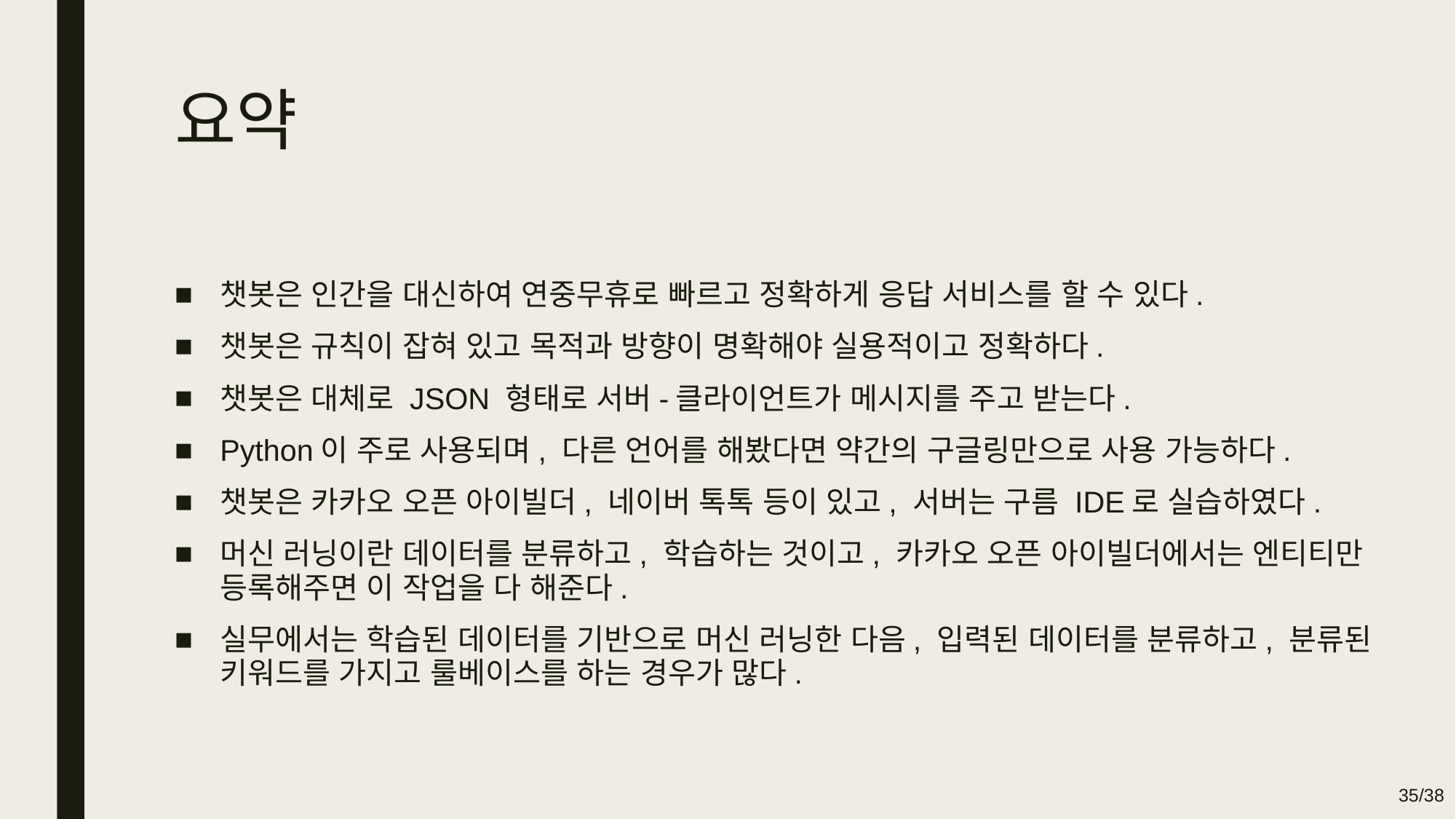

# 요약
챗봇은 인간을 대신하여 연중무휴로 빠르고 정확하게 응답 서비스를 할 수 있다.
챗봇은 규칙이 잡혀 있고 목적과 방향이 명확해야 실용적이고 정확하다.
챗봇은 대체로 JSON 형태로 서버-클라이언트가 메시지를 주고 받는다.
Python이 주로 사용되며, 다른 언어를 해봤다면 약간의 구글링만으로 사용 가능하다.
챗봇은 카카오 오픈 아이빌더, 네이버 톡톡 등이 있고, 서버는 구름 IDE로 실습하였다.
머신 러닝이란 데이터를 분류하고, 학습하는 것이고, 카카오 오픈 아이빌더에서는 엔티티만 등록해주면 이 작업을 다 해준다.
실무에서는 학습된 데이터를 기반으로 머신 러닝한 다음, 입력된 데이터를 분류하고, 분류된 키워드를 가지고 룰베이스를 하는 경우가 많다.

35/38